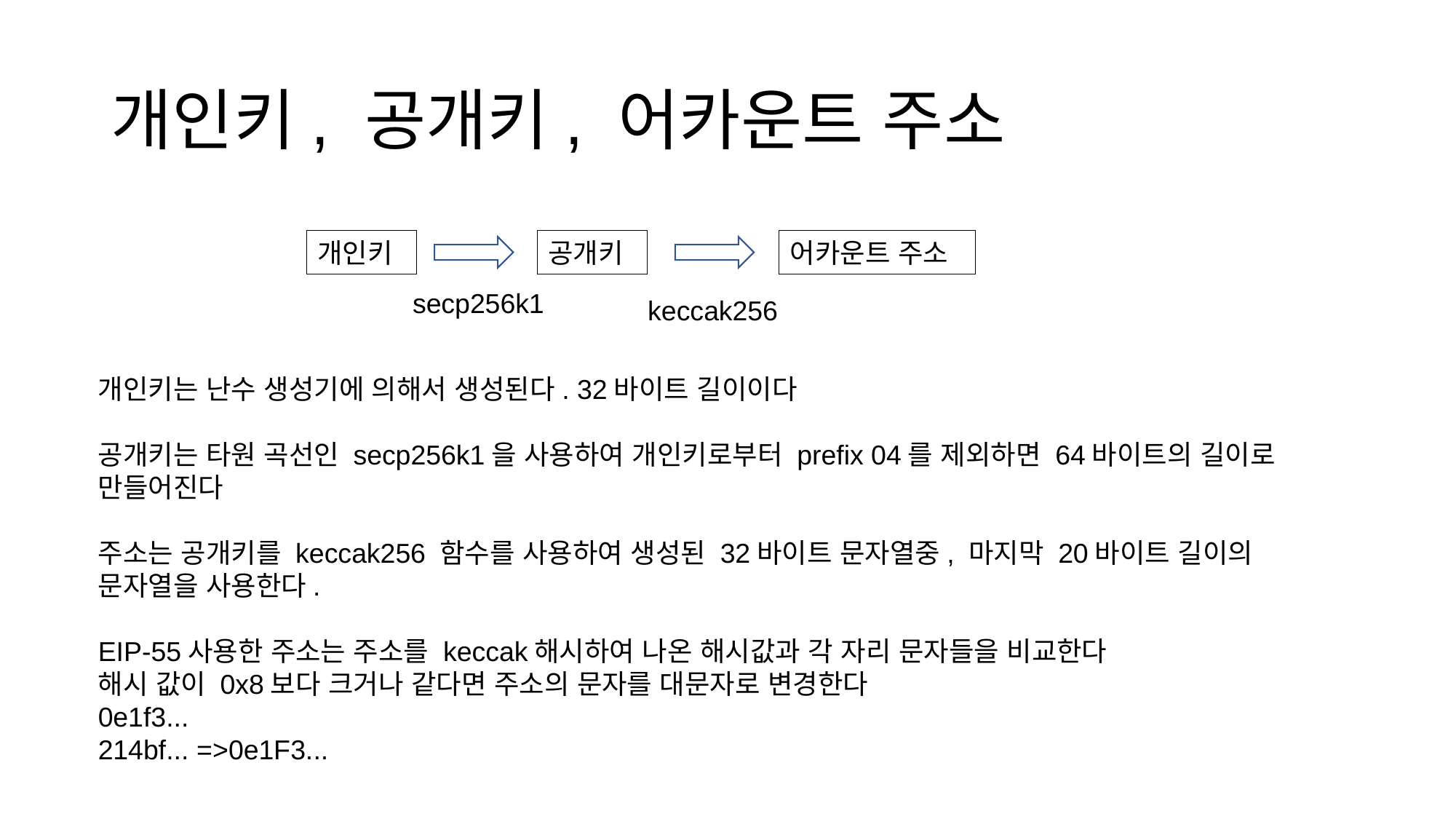

# 개인키, 공개키, 어카운트 주소
어카운트 주소
개인키
공개키

secp256k1
keccak256
개인키는 난수 생성기에 의해서 생성된다. 32바이트 길이이다

공개키는 타원 곡선인 secp256k1을 사용하여 개인키로부터 prefix 04를 제외하면 64바이트의 길이로 만들어진다

주소는 공개키를 keccak256 함수를 사용하여 생성된 32바이트 문자열중, 마지막 20바이트 길이의 문자열을 사용한다.

EIP-55사용한 주소는 주소를 keccak해시하여 나온 해시값과 각 자리 문자들을 비교한다
해시 값이 0x8보다 크거나 같다면 주소의 문자를 대문자로 변경한다
0e1f3...
214bf... =>0e1F3...